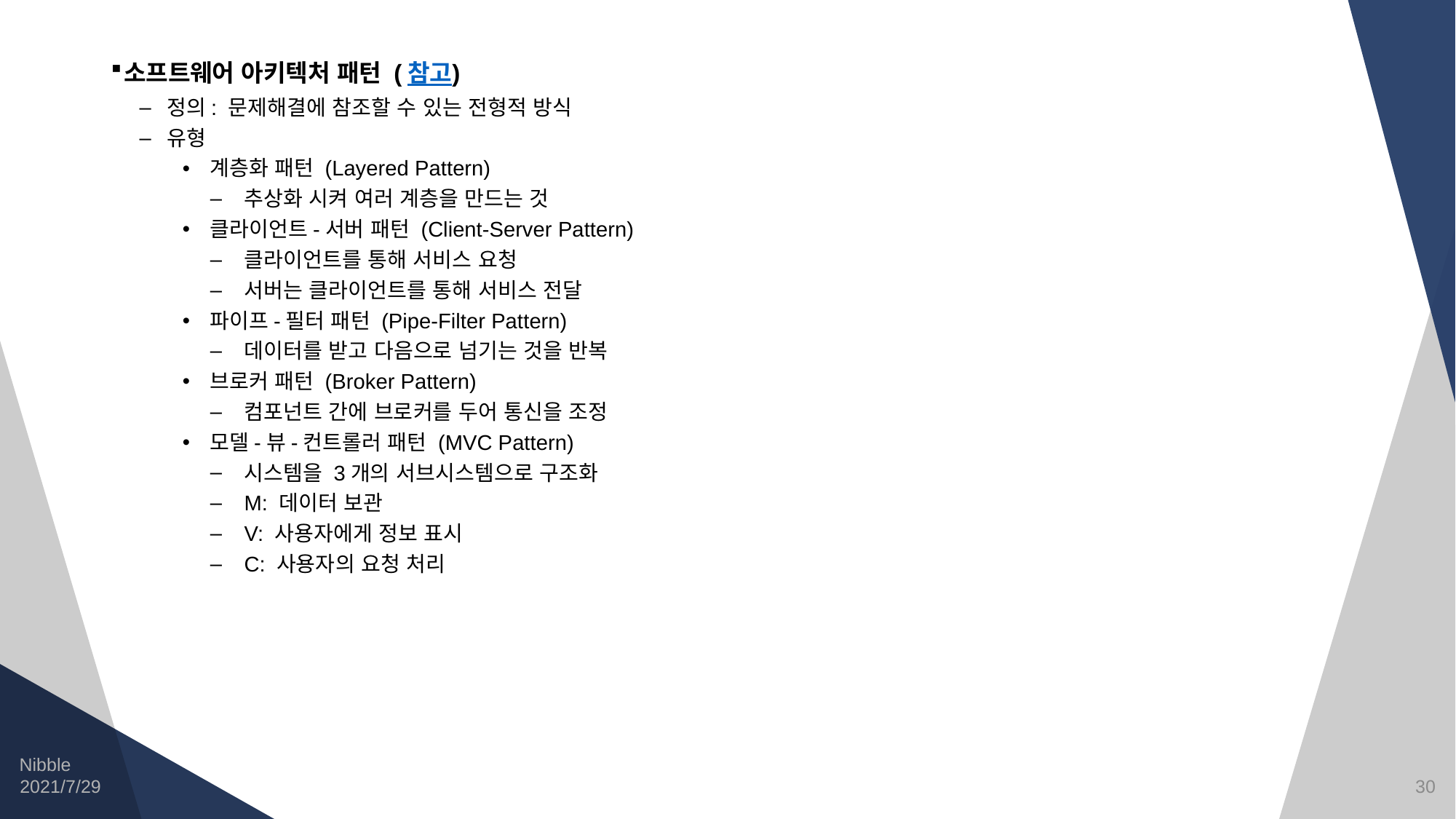

소프트웨어 아키텍처 패턴 (참고)
정의: 문제해결에 참조할 수 있는 전형적 방식
유형
계층화 패턴 (Layered Pattern)
추상화 시켜 여러 계층을 만드는 것
클라이언트-서버 패턴 (Client-Server Pattern)
클라이언트를 통해 서비스 요청
서버는 클라이언트를 통해 서비스 전달
파이프-필터 패턴 (Pipe-Filter Pattern)
데이터를 받고 다음으로 넘기는 것을 반복
브로커 패턴 (Broker Pattern)
컴포넌트 간에 브로커를 두어 통신을 조정
모델-뷰-컨트롤러 패턴 (MVC Pattern)
시스템을 3개의 서브시스템으로 구조화
M: 데이터 보관
V: 사용자에게 정보 표시
C: 사용자의 요청 처리

Nibble
2021/7/29
30